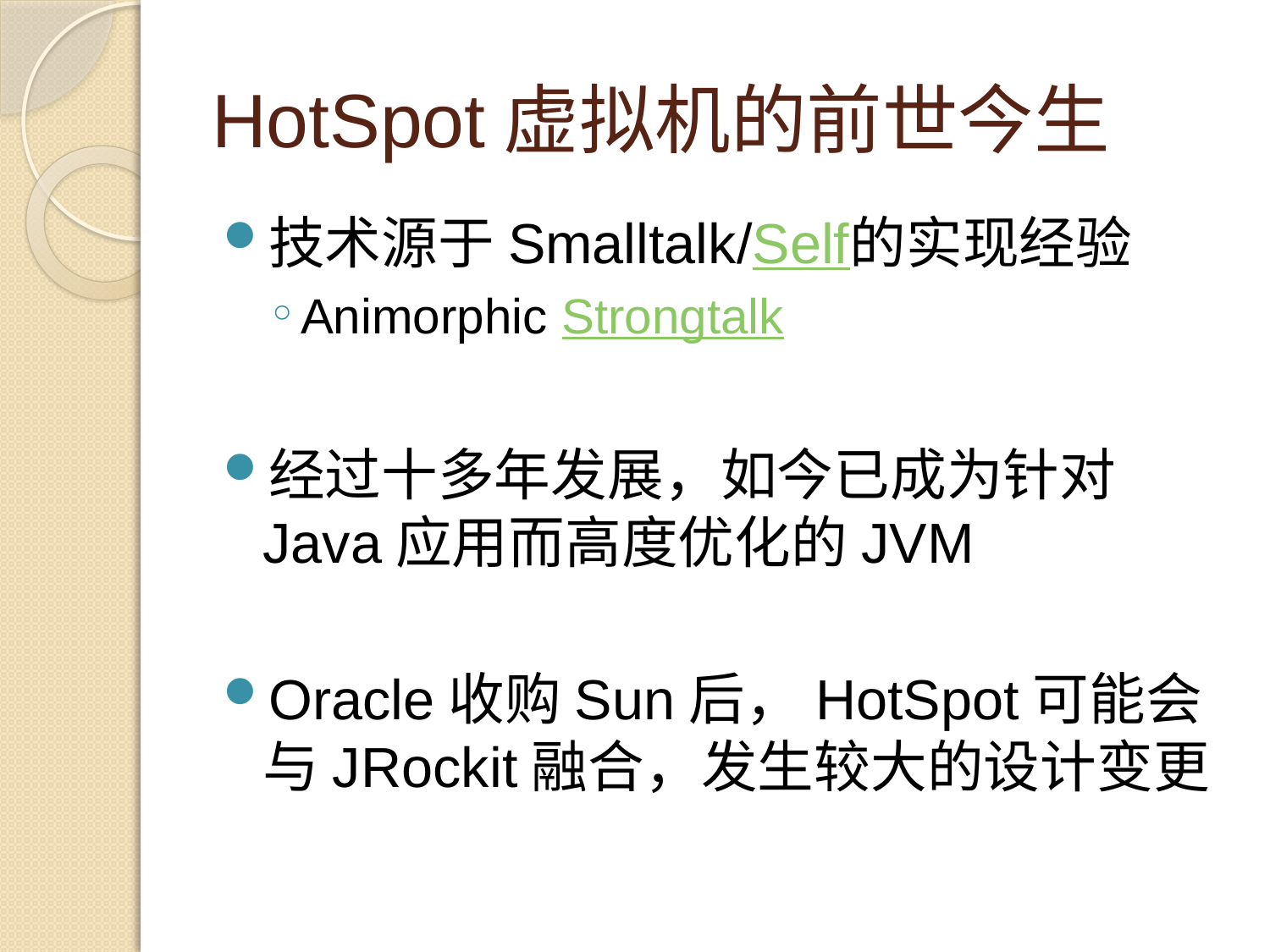

# HotSpot虚拟机的前世今生
技术源于Smalltalk/Self的实现经验
Animorphic Strongtalk

经过十多年发展，如今已成为针对Java应用而高度优化的JVM

Oracle收购Sun后，HotSpot可能会与JRockit融合，发生较大的设计变更